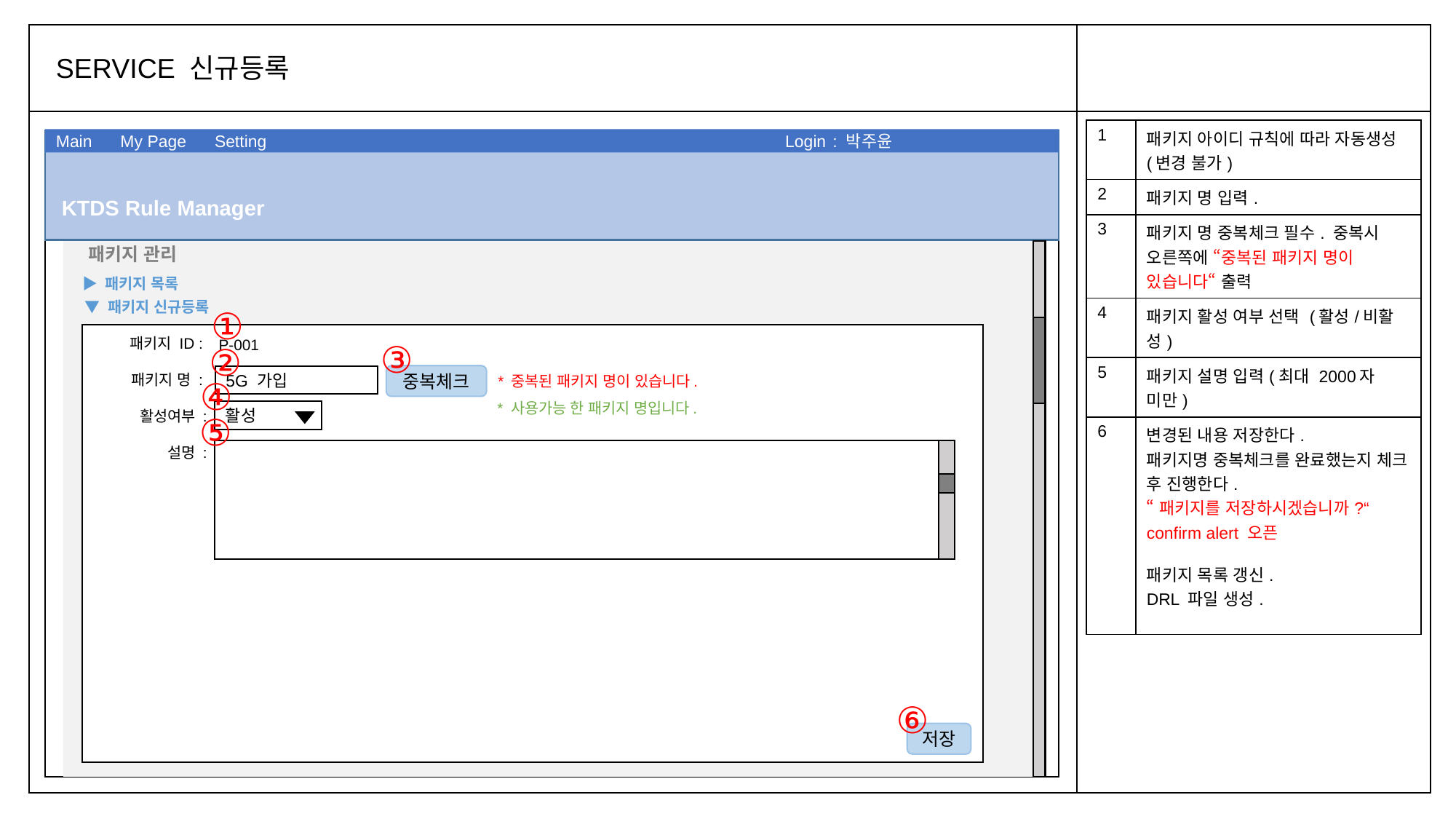

SERVICE 신규등록
| 1 | 패키지 아이디 규칙에 따라 자동생성(변경 불가) |
| --- | --- |
| 2 | 패키지 명 입력. |
| 3 | 패키지 명 중복체크 필수. 중복시 오른쪽에 “중복된 패키지 명이 있습니다“ 출력 |
| 4 | 패키지 활성 여부 선택 (활성/비활성) |
| 5 | 패키지 설명 입력(최대 2000자 미만) |
| 6 | 변경된 내용 저장한다. 패키지명 중복체크를 완료했는지 체크 후 진행한다. “패키지를 저장하시겠습니까?“ confirm alert 오픈 패키지 목록 갱신. DRL 파일 생성. |
Main      My Page      Setting                                                                                                              Login : 박주윤

KTDS Rule Manager
패키지 관리

▶ 패키지 목록
▼ 패키지 신규등록
①

P-001

패키지 ID :

패키지 명 :

활성여부 :

설명 :

③
②
* 중복된 패키지 명이 있습니다.
중복체크
5G 가입
④
* 사용가능 한 패키지 명입니다.
활성
⑤

⑥
저장